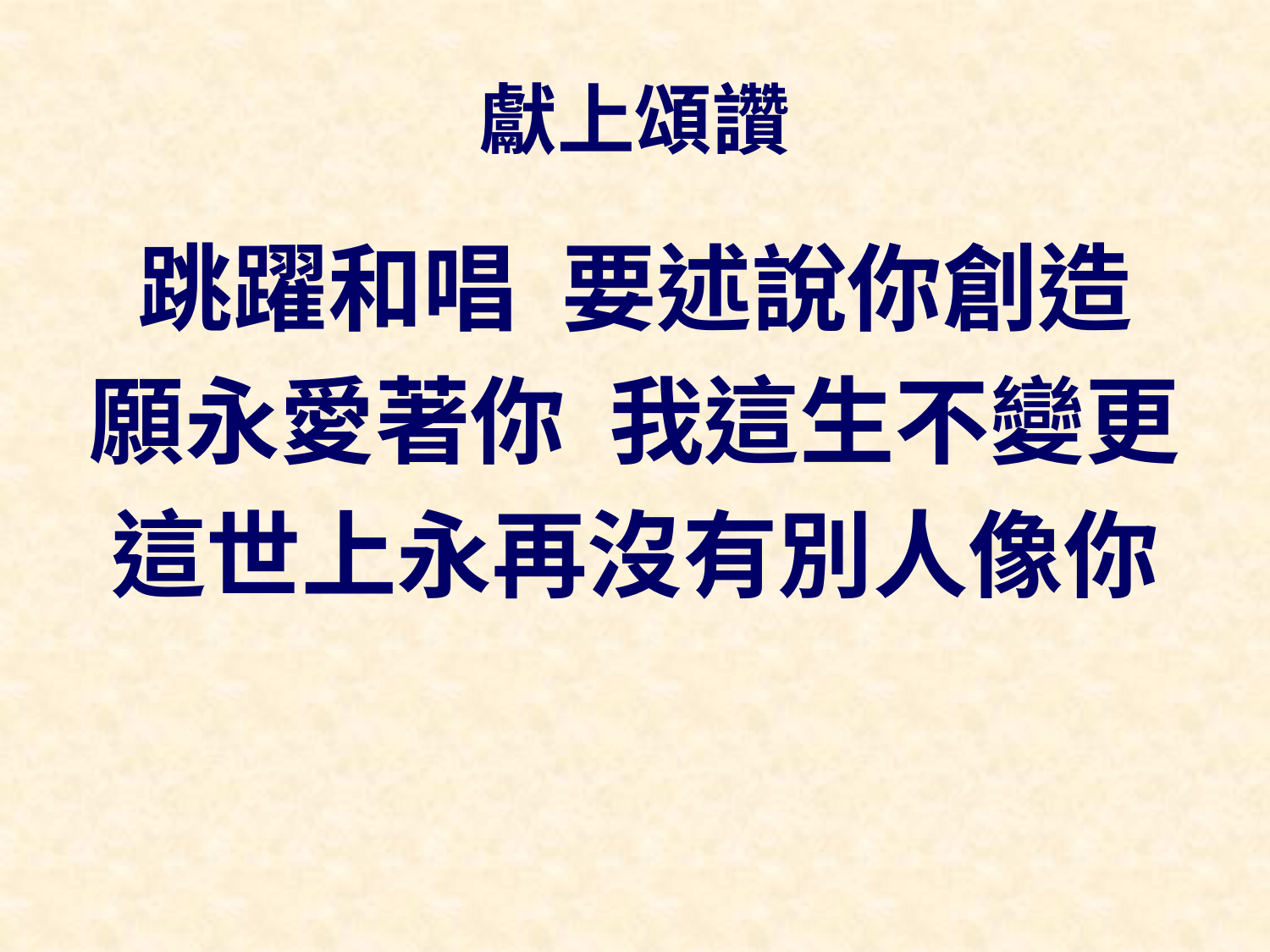

# 獻上頌讚
跳躍和唱  要述說你創造
願永愛著你  我這生不變更
這世上永再沒有別人像你